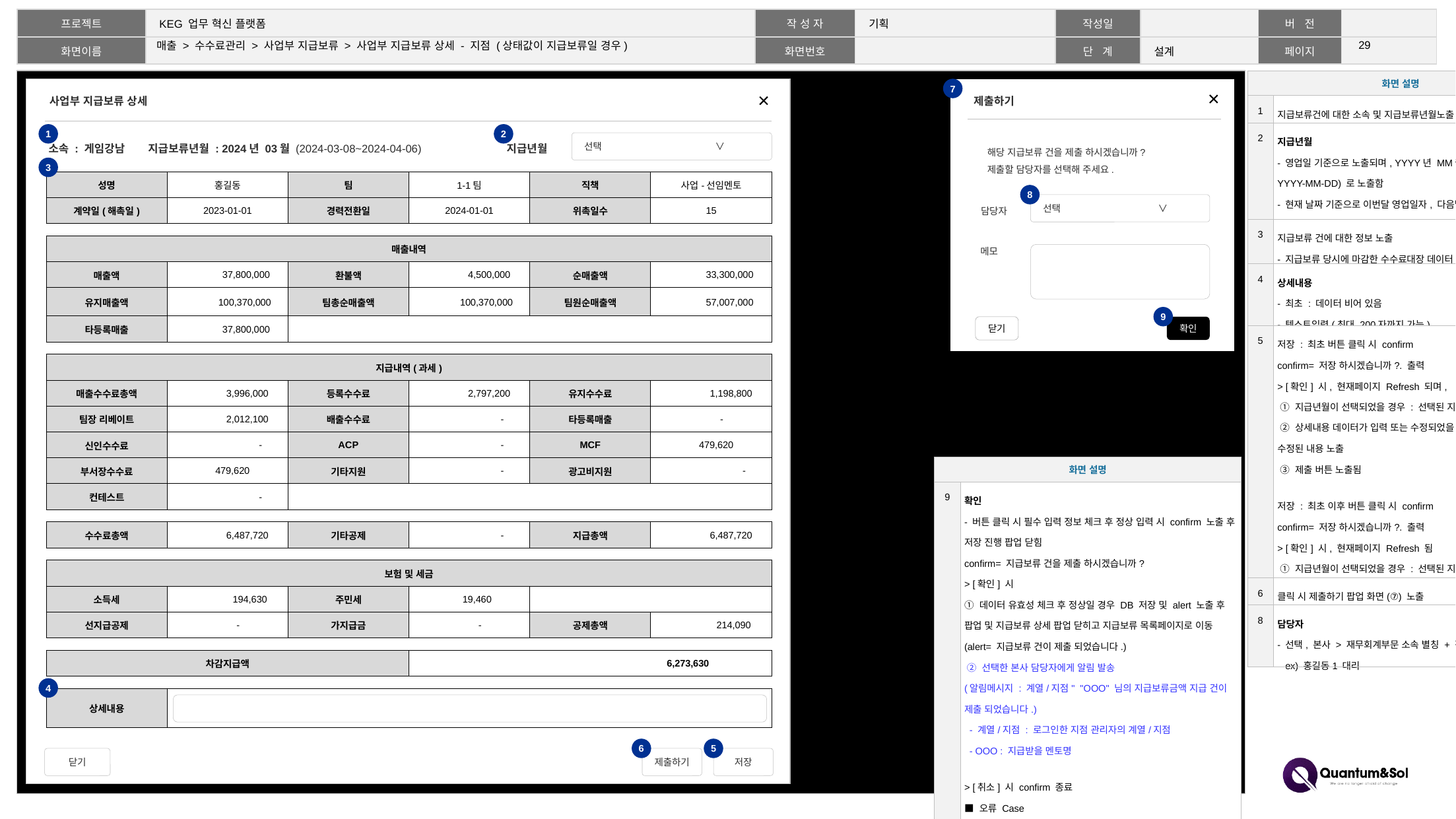

29

# 매출 > 수수료관리 > 사업부 지급보류 > 사업부 지급보류 상세 - 지점 (상태값이 지급보류일 경우)
| 화면 설명 |  |
| --- | --- |
| 1 | 지급보류건에 대한 소속 및 지급보류년월노출 |
| 2 | 지급년월 - 영업일 기준으로 노출되며, YYYY년 MM월(YYYY-MM-DD ~ YYYY-MM-DD) 로 노출함 - 현재 날짜 기준으로 이번달 영업일자, 다음달 영업일자 기준 데이터 선택 가능함(총 M, M+1 2개월 선택 가능) |
| 3 | 지급보류 건에 대한 정보 노출 - 지급보류 당시에 마감한 수수료대장 데이터 노출 |
| 4 | 상세내용 - 최초 : 데이터 비어 있음 - 텍스트입력(최대 200자까지 가능) |
| 5 | 저장 : 최초 버튼 클릭 시 confirm confirm= 저장 하시겠습니까?. 출력 > [확인] 시, 현재페이지 Refresh 되며, ① 지급년월이 선택되었을 경우 : 선택된 지급년월 노출 ② 상세내용 데이터가 입력 또는 수정되었을 경우 : 입력 또는 수정된 내용 노출 ③ 제출 버튼 노출됨 저장 : 최초 이후 버튼 클릭 시 confirm confirm= 저장 하시겠습니까?. 출력 > [확인] 시, 현재페이지 Refresh 됨 ① 지급년월이 선택되었을 경우 : 선택된 지급년월 노출 ② 상세내용 데이터가 입력 또는 수정되었을 경우 : 입력 또는 수정된 내용 노출 |
| 6 | 클릭 시 제출하기 팝업 화면(⑦) 노출 |
| 8 | 담당자 - 선택, 본사 > 재무회계부문 소속 별칭 + 직책 노출 ex) 홍길동1 대리 |
사업부 지급보류 상세
7
제출하기
1
2
소속 : 게임강남
지급보류년월 : 2024년 03월 (2024-03-08~2024-04-06)
지급년월
선택                                           ∨
해당 지급보류 건을 제출 하시겠습니까?
제출할 담당자를 선택해 주세요.
3
| 성명 | 홍길동 | 팀 | 1-1팀 | 직책 | 사업-선임멘토 |
| --- | --- | --- | --- | --- | --- |
| 계약일(해촉일) | 2023-01-01 | 경력전환일 | 2024-01-01 | 위촉일수 | 15 |
|  |  |  |  |  |  |
| 매출내역 |  |  |  |  |  |
| 매출액 | 37,800,000 | 환불액 | 4,500,000 | 순매출액 | 33,300,000 |
| 유지매출액 | 100,370,000 | 팀총순매출액 | 100,370,000 | 팀원순매출액 | 57,007,000 |
| 타등록매출 | 37,800,000 |  |  |  |  |
|  |  |  |  |  |  |
| 지급내역(과세) |  |  |  |  |  |
| 매출수수료총액 | 3,996,000 | 등록수수료 | 2,797,200 | 유지수수료 | 1,198,800 |
| 팀장 리베이트 | 2,012,100 | 배출수수료 | - | 타등록매출 | - |
| 신인수수료 | - | ACP | - | MCF | 479,620 |
| 부서장수수료 | 479,620 | 기타지원 | - | 광고비지원 | - |
| 컨테스트 | - |  |  |  |  |
|  |  |  |  |  |  |
| 수수료총액 | 6,487,720 | 기타공제 | - | 지급총액 | 6,487,720 |
|  |  |  |  |  |  |
| 보험 및 세금 |  |  |  |  |  |
| 소득세 | 194,630 | 주민세 | 19,460 |  |  |
| 선지급공제 | - | 가지급금 | - | 공제총액 | 214,090 |
|  |  |  |  |  |  |
| 차감지급액 |  |  | 6,273,630 |  |  |
|  |  |  |  |  |  |
| 상세내용 |  |  |  |  |  |
8
선택                                     ∨
담당자
메모

9
닫기
확인
| 화면 설명 |  |
| --- | --- |
| 9 | 확인 - 버튼 클릭 시 필수 입력 정보 체크 후 정상 입력 시 confirm 노출 후 저장 진행 팝업 닫힘 confirm= 지급보류 건을 제출 하시겠습니까? > [확인] 시 ① 데이터 유효성 체크 후 정상일 경우 DB 저장 및 alert 노출 후 팝업 및 지급보류 상세 팝업 닫히고 지급보류 목록페이지로 이동 (alert= 지급보류 건이 제출 되었습니다.) ② 선택한 본사 담당자에게 알림 발송 (알림메시지 : 계열/지점" "OOO" 님의 지급보류금액 지급 건이 제출 되었습니다.) - 계열/지점 : 로그인한 지점 관리자의 계열/지점 - OOO : 지급받을 멘토명 > [취소] 시 confirm 종료 ■ 오류 Case Case1. 담당자 미선택 시 > 조건 : 담당자 미선택 시 alert= 담당자를 선택해 주세요. |
4

6
5
닫기
제출하기
저장